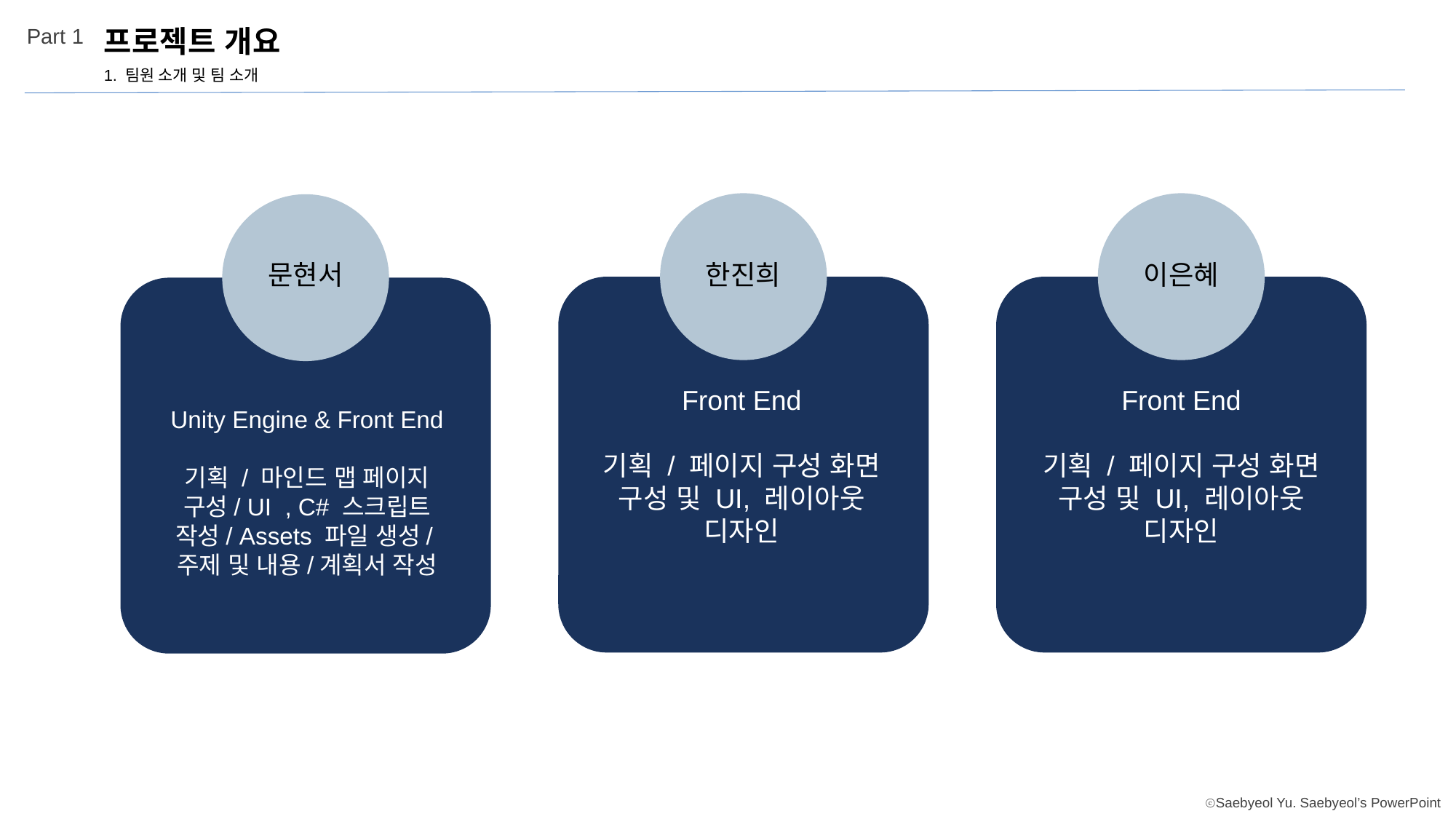

Part 1
프로젝트 개요
1. 팀원 소개 및 팀 소개

문현서
한진희
이은혜

Front End

기획 / 페이지 구성 화면 구성 및 UI, 레이아웃 디자인
Front End

기획 / 페이지 구성 화면 구성 및 UI, 레이아웃 디자인

Unity Engine & Front End

기획 / 마인드 맵 페이지
구성/ UI  , C# 스크립트 작성/ Assets 파일 생성/주제 및 내용/계획서 작성